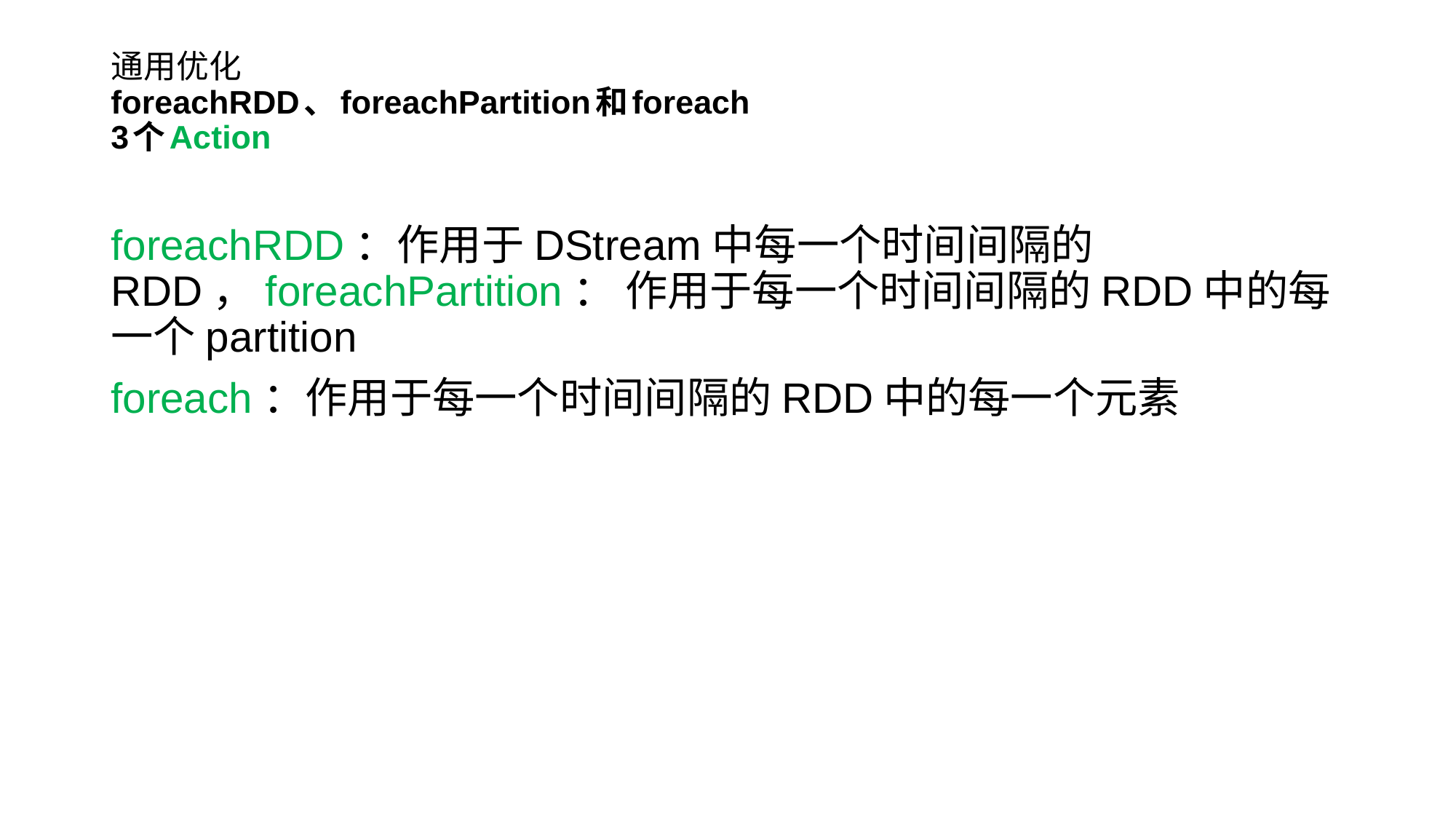

# 通用优化 foreachRDD、foreachPartition和foreach 3个Action
foreachRDD：作用于DStream中每一个时间间隔的RDD，foreachPartition： 作用于每一个时间间隔的RDD中的每一个partition
foreach：作用于每一个时间间隔的RDD中的每一个元素